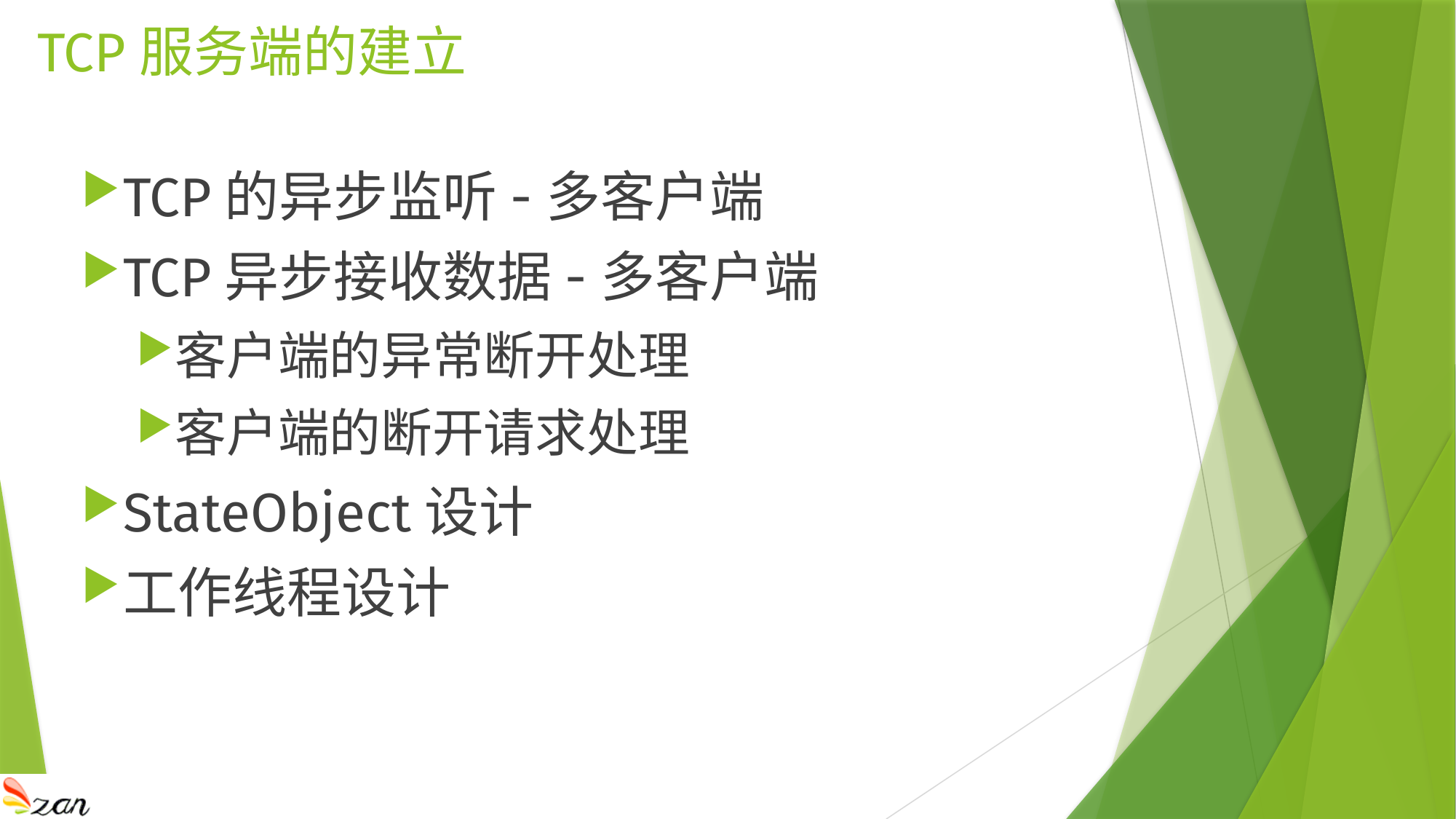

# TCP服务端的建立
TCP的异步监听-多客户端
TCP异步接收数据-多客户端
客户端的异常断开处理
客户端的断开请求处理
StateObject设计
工作线程设计